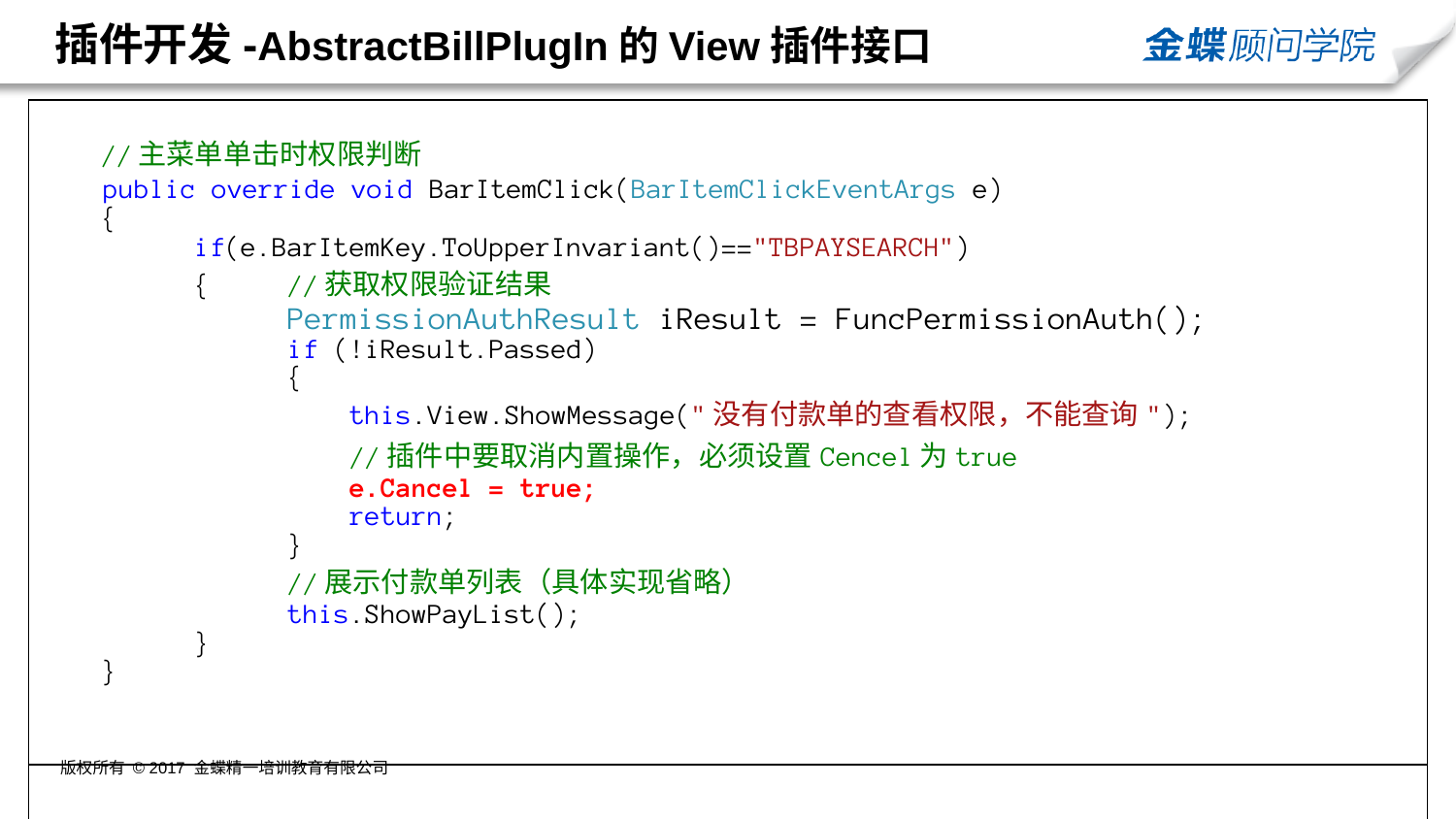

# 插件开发-AbstractBillPlugIn的View插件接口
| //主菜单单击时权限判断 public override void BarItemClick(BarItemClickEventArgs e) { if(e.BarItemKey.ToUpperInvariant()=="TBPAYSEARCH") { //获取权限验证结果 PermissionAuthResult iResult = FuncPermissionAuth(); if (!iResult.Passed) { this.View.ShowMessage("没有付款单的查看权限，不能查询"); //插件中要取消内置操作，必须设置Cencel为true e.Cancel = true; return; } //展示付款单列表（具体实现省略） this.ShowPayList(); } } |
| --- |
|  |